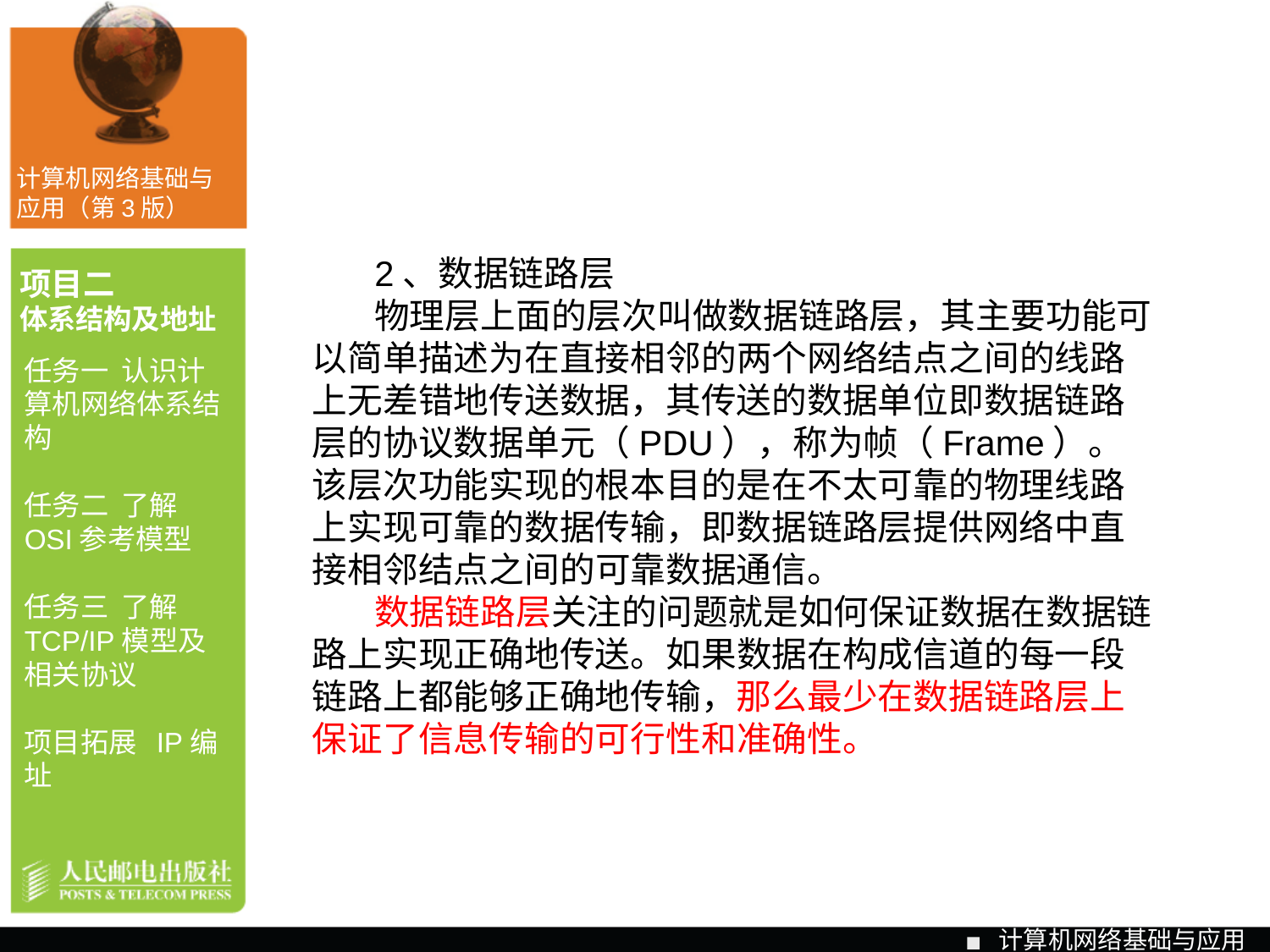

计算机网络基础与应用（第3版）
2、数据链路层
物理层上面的层次叫做数据链路层，其主要功能可以简单描述为在直接相邻的两个网络结点之间的线路上无差错地传送数据，其传送的数据单位即数据链路层的协议数据单元（PDU），称为帧（Frame）。该层次功能实现的根本目的是在不太可靠的物理线路上实现可靠的数据传输，即数据链路层提供网络中直接相邻结点之间的可靠数据通信。
数据链路层关注的问题就是如何保证数据在数据链路上实现正确地传送。如果数据在构成信道的每一段链路上都能够正确地传输，那么最少在数据链路层上保证了信息传输的可行性和准确性。
项目二
体系结构及地址
任务一  认识计算机网络体系结构

任务二  了解OSI参考模型

任务三  了解TCP/IP模型及相关协议

项目拓展  IP编址

计算机网络基础与应用